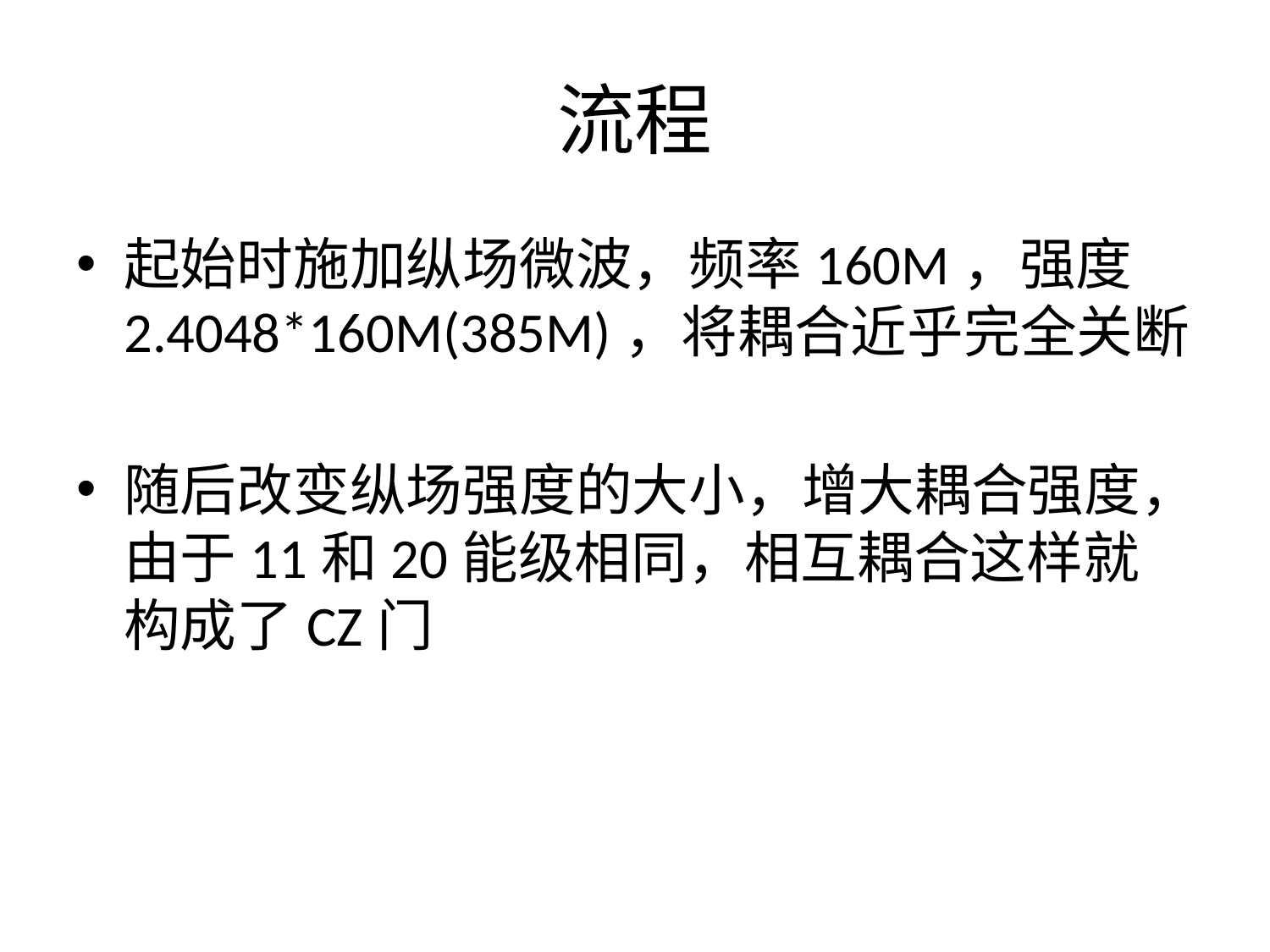

# 流程
起始时施加纵场微波，频率160M，强度2.4048*160M(385M)，将耦合近乎完全关断

随后改变纵场强度的大小，增大耦合强度，由于11和20能级相同，相互耦合这样就构成了CZ门